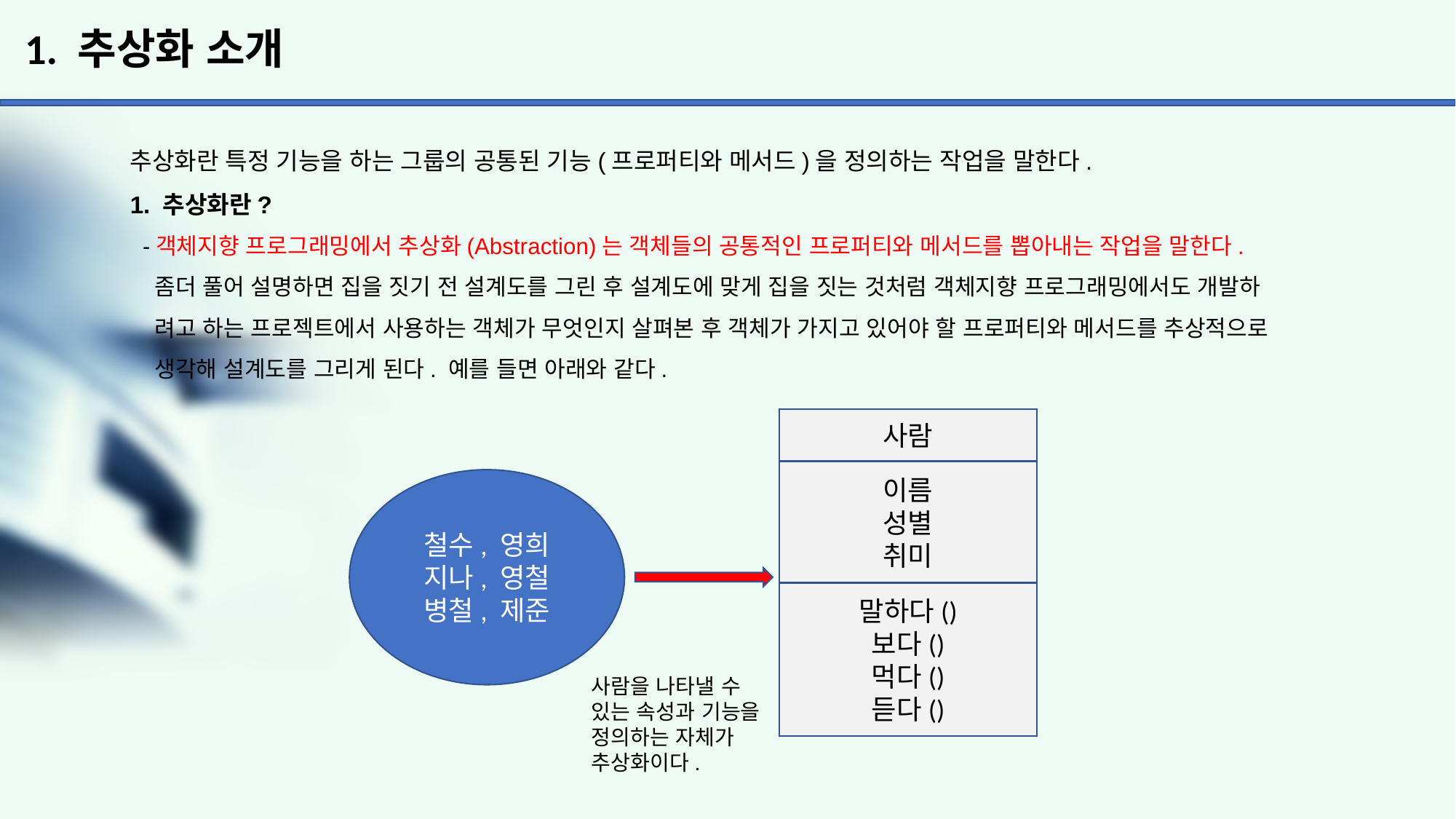

# 1. 추상화 소개
추상화란 특정 기능을 하는 그룹의 공통된 기능(프로퍼티와 메서드)을 정의하는 작업을 말한다.
1. 추상화란?
  -객체지향 프로그래밍에서 추상화(Abstraction)는 객체들의 공통적인 프로퍼티와 메서드를 뽑아내는 작업을 말한다.
   좀더 풀어 설명하면 집을 짓기 전 설계도를 그린 후 설계도에 맞게 집을 짓는 것처럼 객체지향 프로그래밍에서도 개발하
   려고 하는 프로젝트에서 사용하는 객체가 무엇인지 살펴본 후 객체가 가지고 있어야 할 프로퍼티와 메서드를 추상적으로
   생각해 설계도를 그리게 된다. 예를 들면 아래와 같다.
사람
이름
성별
취미
철수, 영희
지나, 영철
병철, 제준

말하다()
보다()
먹다()
듣다()
사람을 나타낼 수
있는 속성과 기능을
정의하는 자체가
추상화이다.